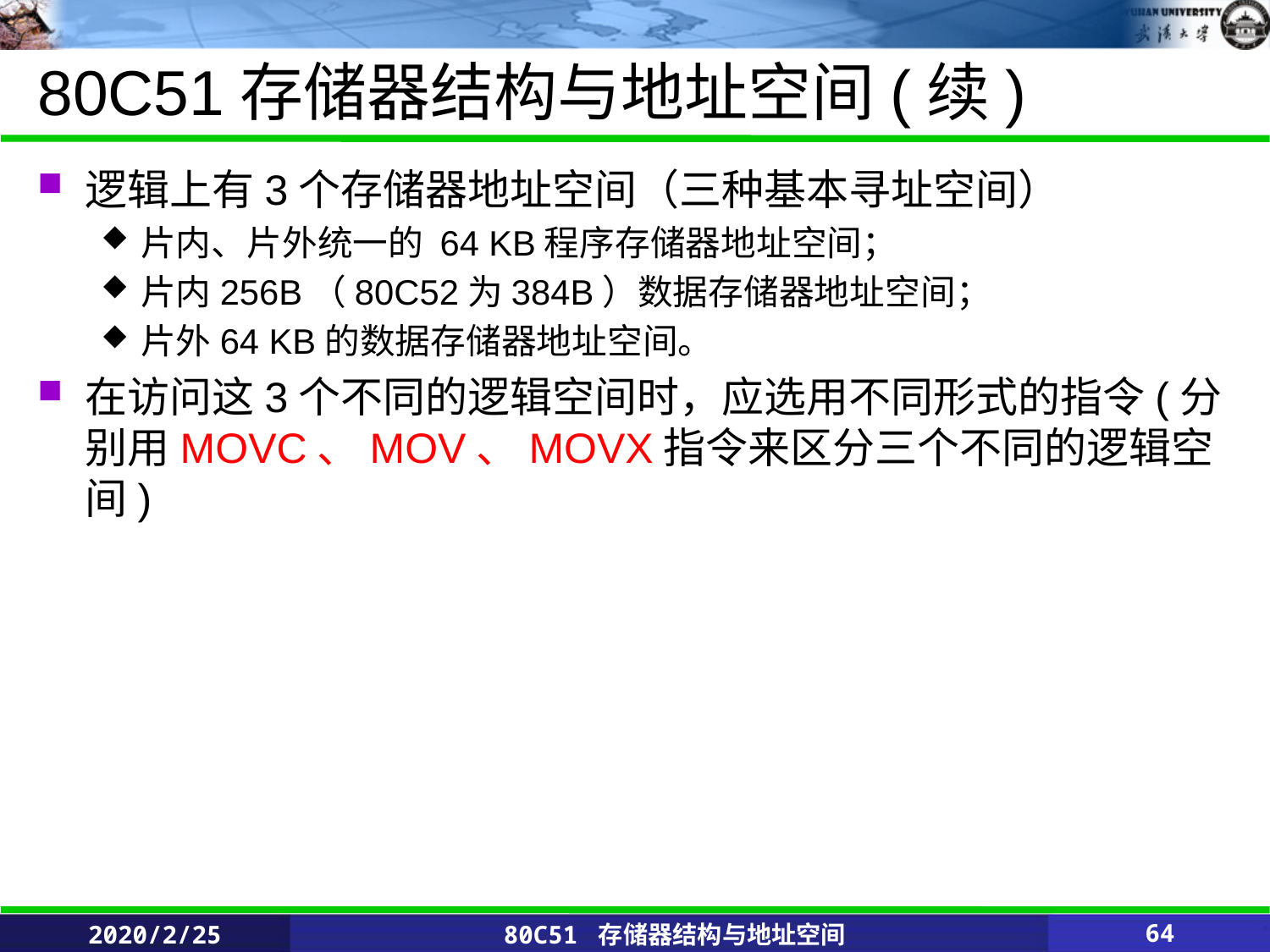

# 80C51存储器结构与地址空间(续)
逻辑上有3个存储器地址空间（三种基本寻址空间）
片内、片外统一的 64 KB程序存储器地址空间；
片内256B（80C52为384B）数据存储器地址空间；
片外64 KB的数据存储器地址空间。
在访问这3个不同的逻辑空间时，应选用不同形式的指令(分别用MOVC、MOV、MOVX指令来区分三个不同的逻辑空间)
2020/2/25
80C51 存储器结构与地址空间
64